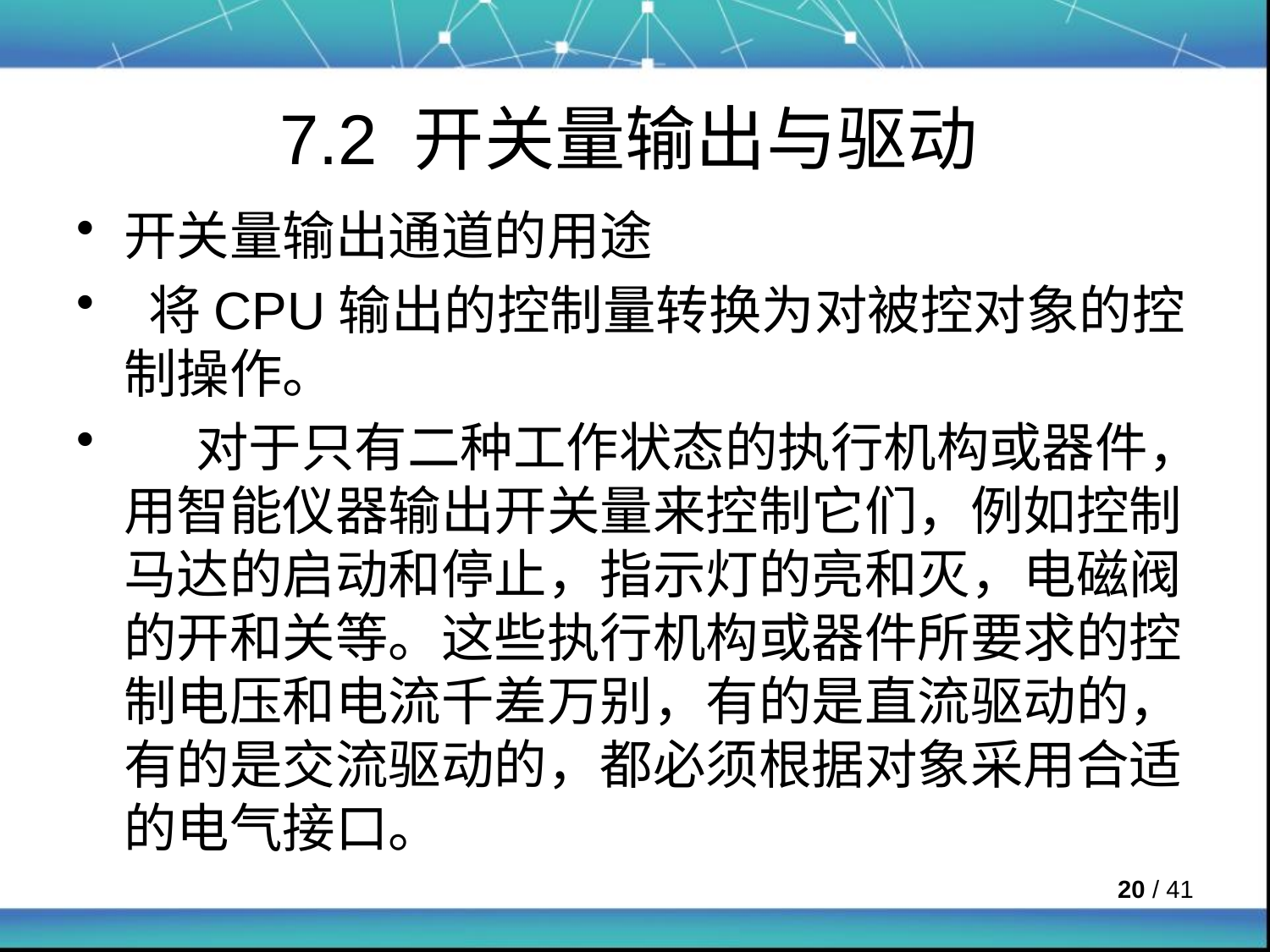

# 7.2 开关量输出与驱动
开关量输出通道的用途
 将CPU输出的控制量转换为对被控对象的控制操作。
     对于只有二种工作状态的执行机构或器件，用智能仪器输出开关量来控制它们，例如控制马达的启动和停止，指示灯的亮和灭，电磁阀的开和关等。这些执行机构或器件所要求的控制电压和电流千差万别，有的是直流驱动的，有的是交流驱动的，都必须根据对象采用合适的电气接口。
20 / 41